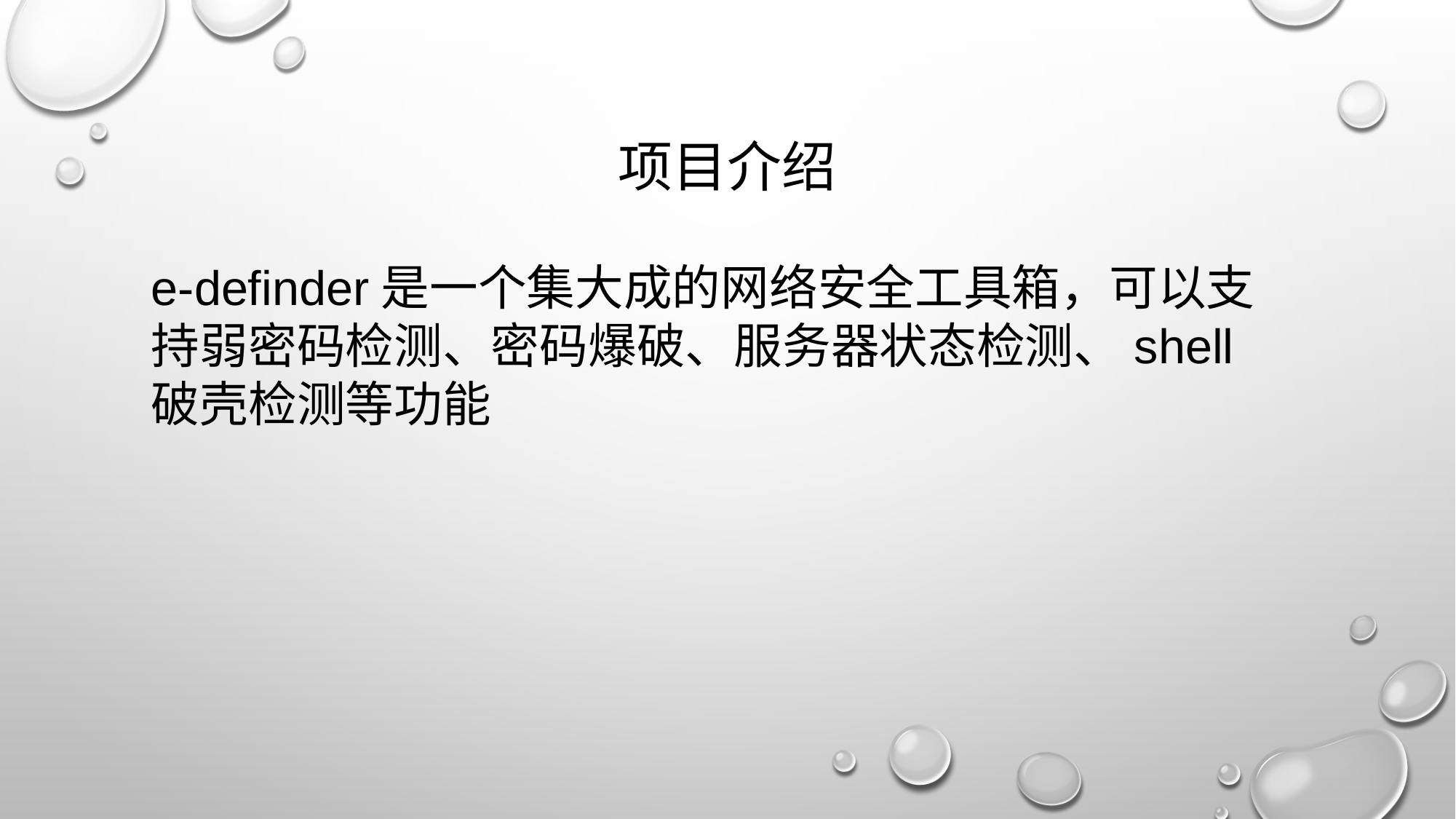

# 项目介绍
e-definder是一个集大成的网络安全工具箱，可以支持弱密码检测、密码爆破、服务器状态检测、shell破壳检测等功能